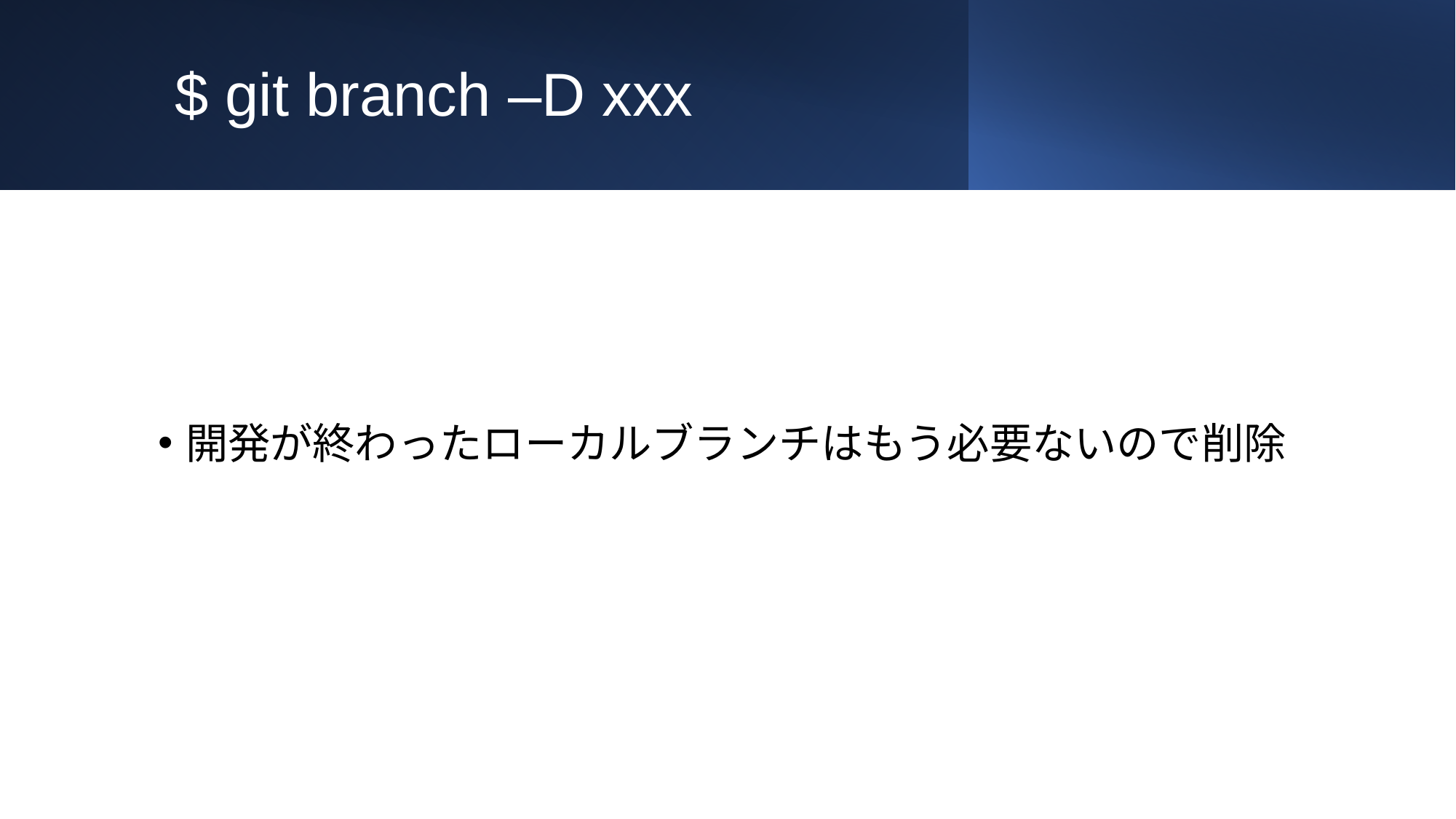

# $ git branch –D xxx
開発が終わったローカルブランチはもう必要ないので削除